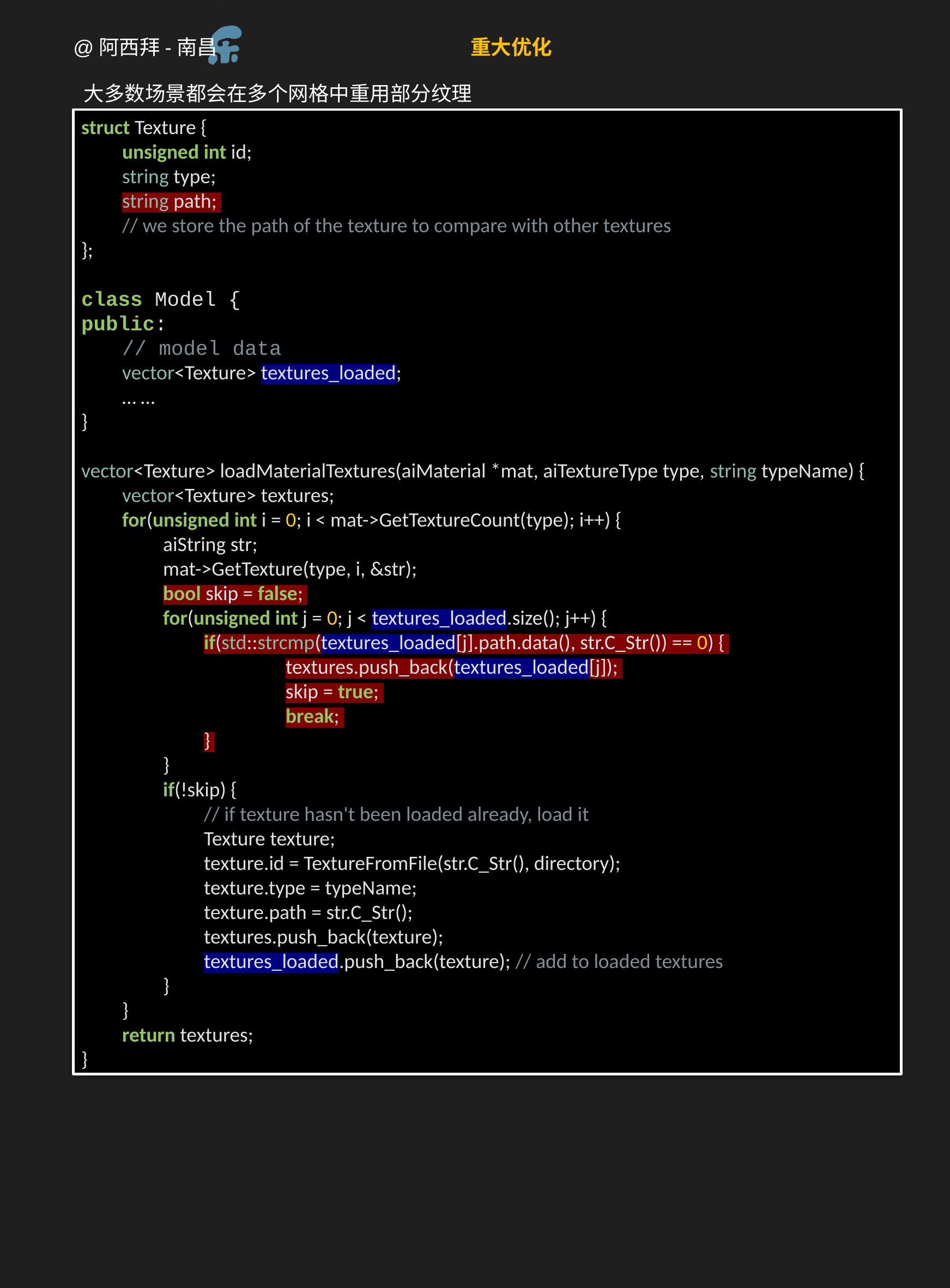

重大优化
大多数场景都会在多个网格中重用部分纹理
struct Texture {
unsigned int id;
string type;
string path;
// we store the path of the texture to compare with other textures
};

class Model {
public:
// model data
vector<Texture> textures_loaded;
… …
}

vector<Texture> loadMaterialTextures(aiMaterial *mat, aiTextureType type, string typeName) {
vector<Texture> textures;
for(unsigned int i = 0; i < mat->GetTextureCount(type); i++) {
aiString str;
mat->GetTexture(type, i, &str);
bool skip = false;
for(unsigned int j = 0; j < textures_loaded.size(); j++) {
if(std::strcmp(textures_loaded[j].path.data(), str.C_Str()) == 0) {
	textures.push_back(textures_loaded[j]);
	skip = true;
	break;
}
}
if(!skip) {
// if texture hasn't been loaded already, load it
Texture texture;
texture.id = TextureFromFile(str.C_Str(), directory);
texture.type = typeName;
texture.path = str.C_Str();
textures.push_back(texture);
textures_loaded.push_back(texture); // add to loaded textures
}
}
return textures;
}